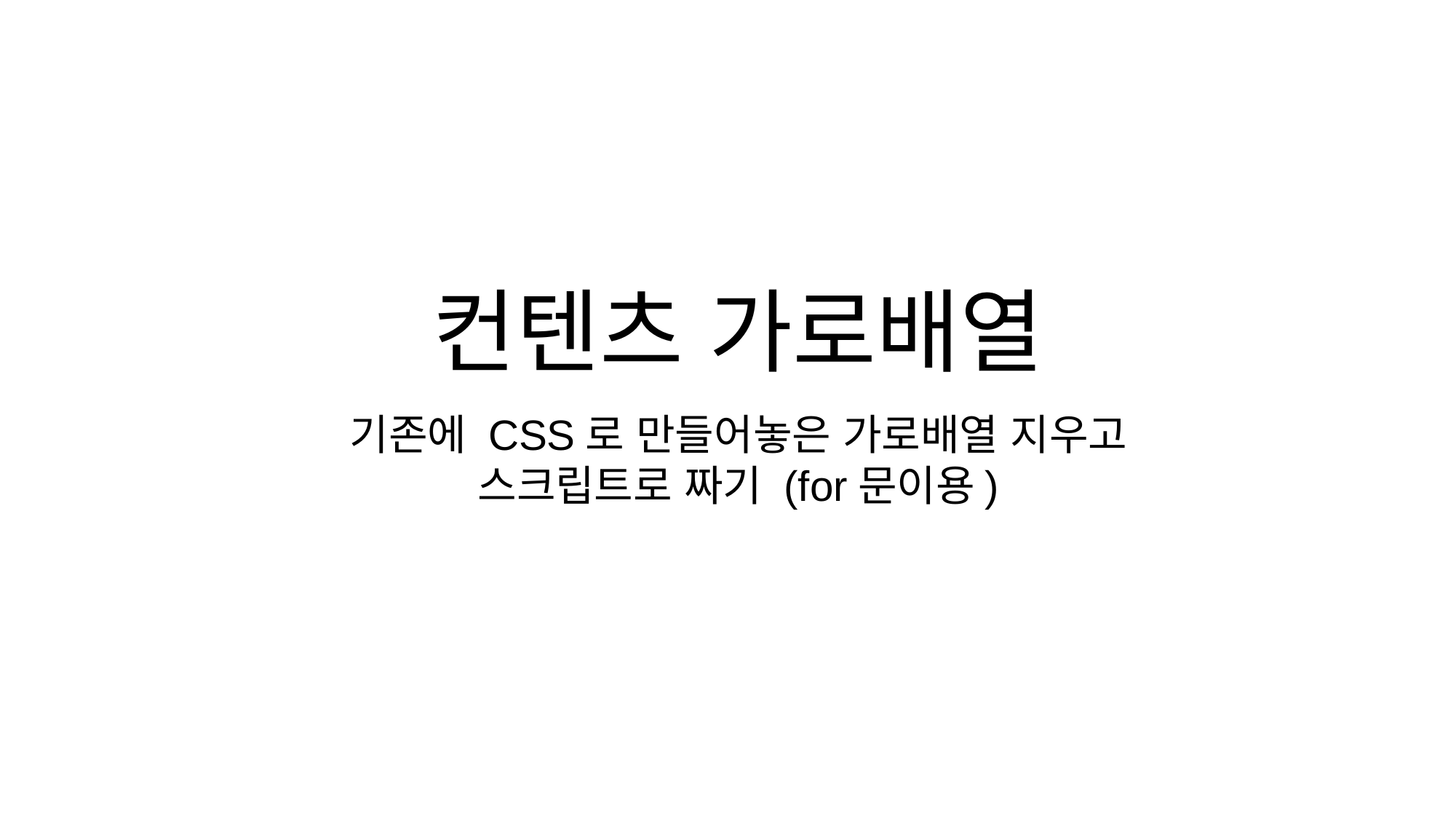

컨텐츠 가로배열
기존에 CSS로 만들어놓은 가로배열 지우고
스크립트로 짜기 (for문이용)